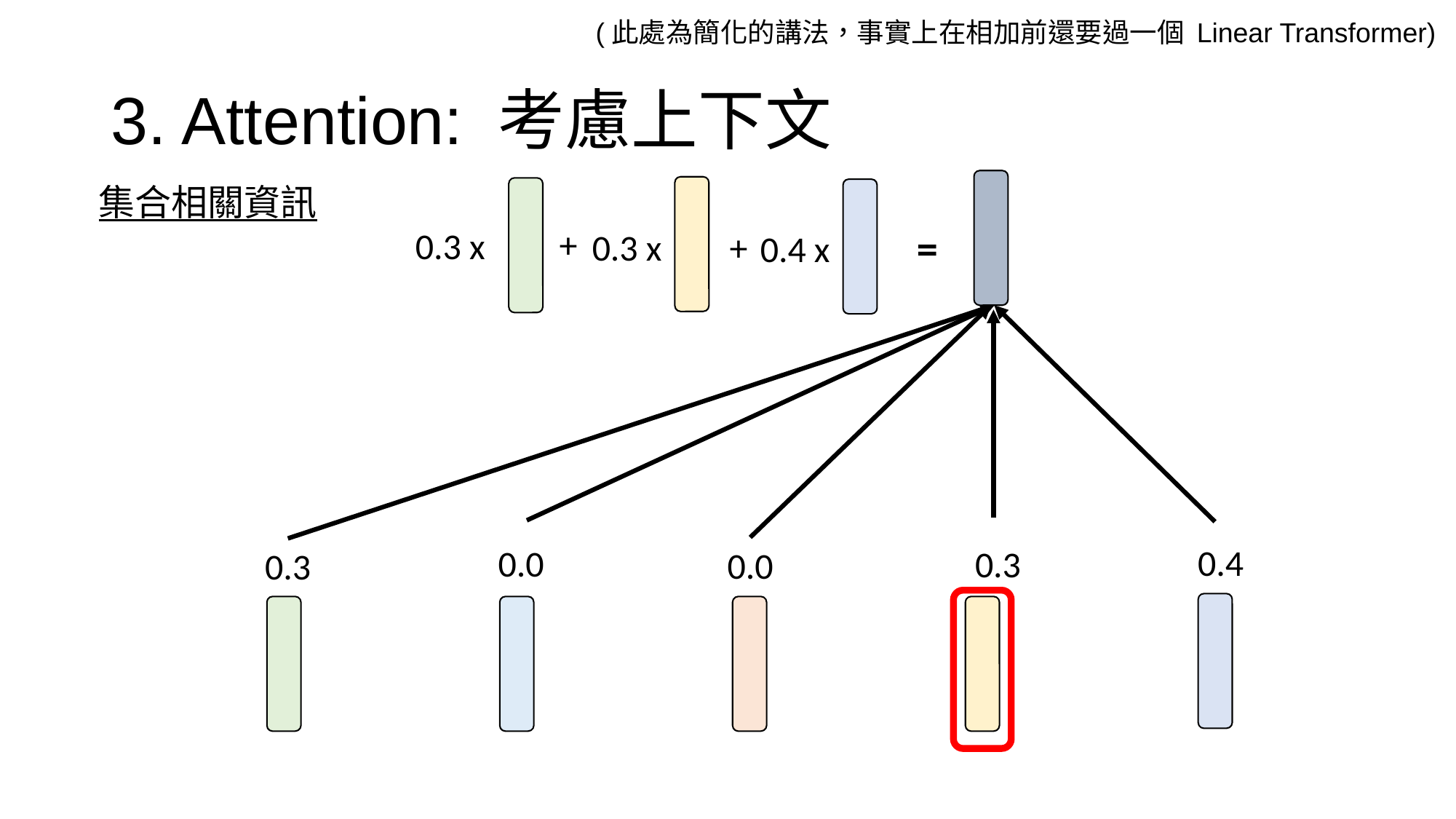

(此處為簡化的講法，事實上在相加前還要過一個 Linear Transformer)
# 3. Attention: 考慮上下文

集合相關資訊

=
+
0.3 x
+
0.3 x
0.4 x
0.4
0.0
0.3
0.0
0.3